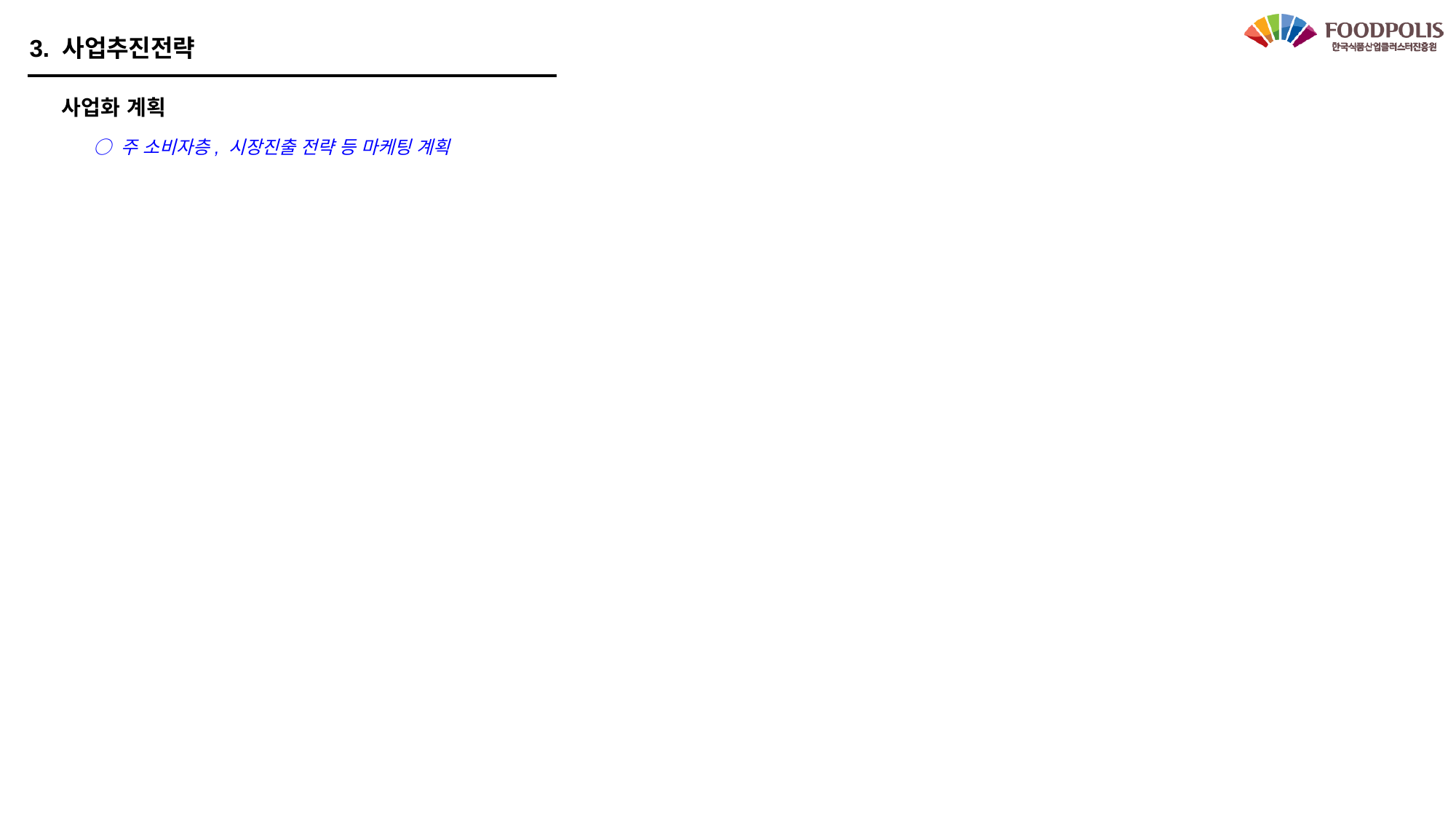

3. 사업추진전략
사업화 계획
○ 주 소비자층, 시장진출 전략 등 마케팅 계획